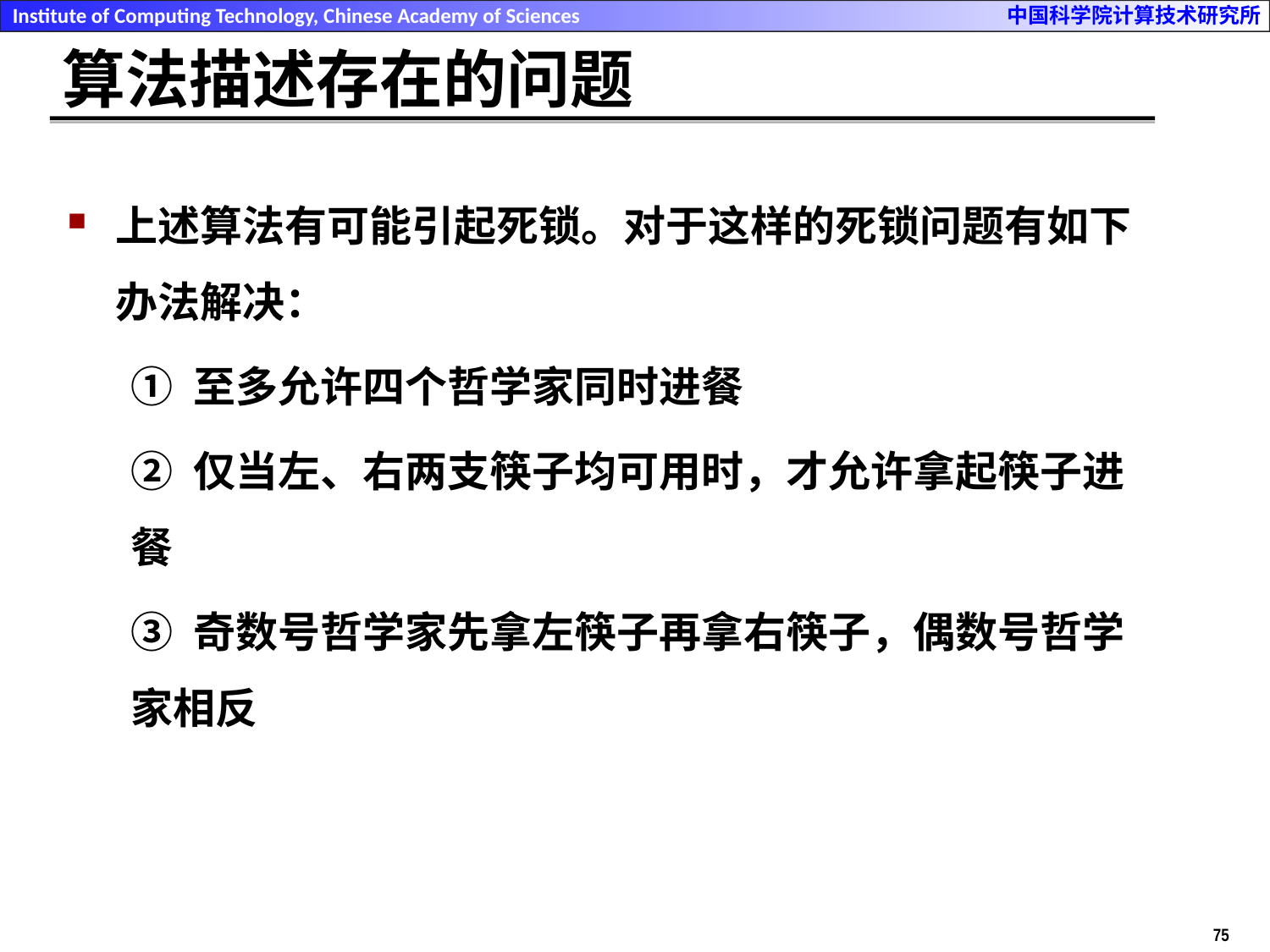

# 算法描述存在的问题
上述算法有可能引起死锁。对于这样的死锁问题有如下办法解决：
① 至多允许四个哲学家同时进餐
② 仅当左、右两支筷子均可用时，才允许拿起筷子进餐
③ 奇数号哲学家先拿左筷子再拿右筷子，偶数号哲学家相反